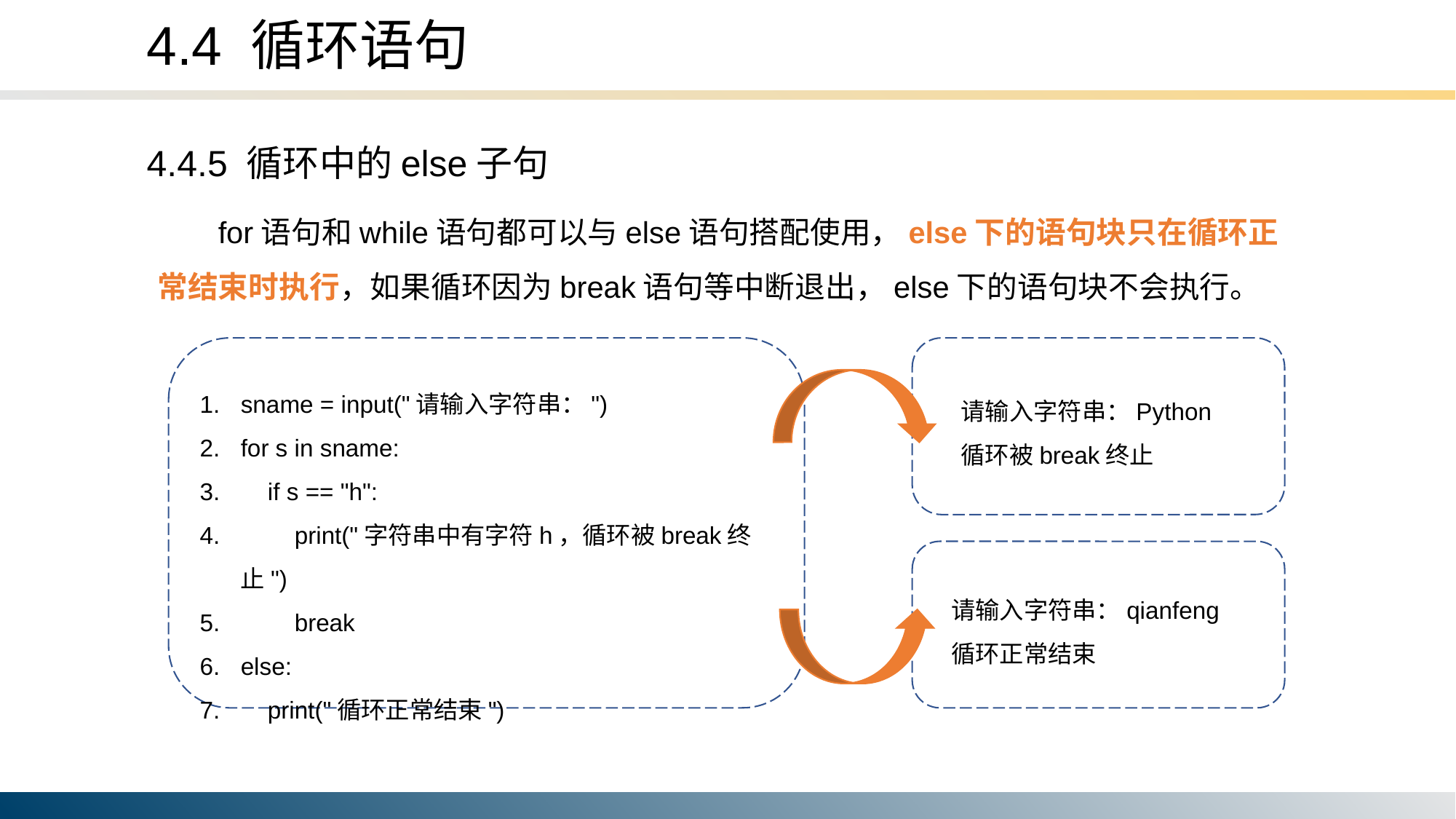

4.4 循环语句
4.4.5 循环中的else子句
for语句和while语句都可以与else语句搭配使用，else下的语句块只在循环正常结束时执行，如果循环因为break语句等中断退出，else下的语句块不会执行。

sname = input("请输入字符串：")
for s in sname:
    if s == "h":
        print("字符串中有字符h，循环被break终止")
        break
else:
    print("循环正常结束")

请输入字符串：Python
循环被break终止

请输入字符串：qianfeng
循环正常结束